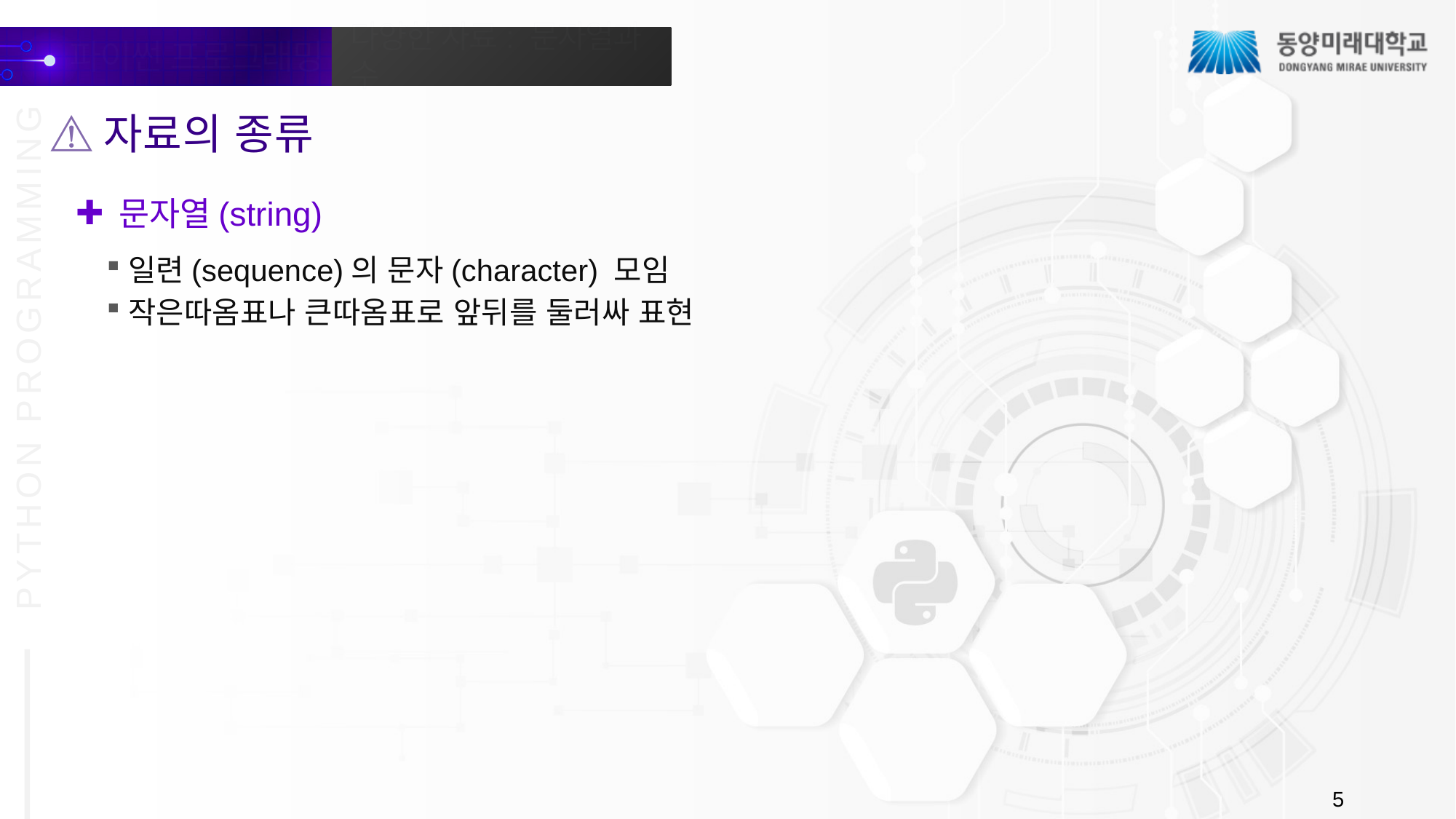

자료의 종류
문자열(string)
일련(sequence)의 문자(character) 모임
작은따옴표나 큰따옴표로 앞뒤를 둘러싸 표현
5